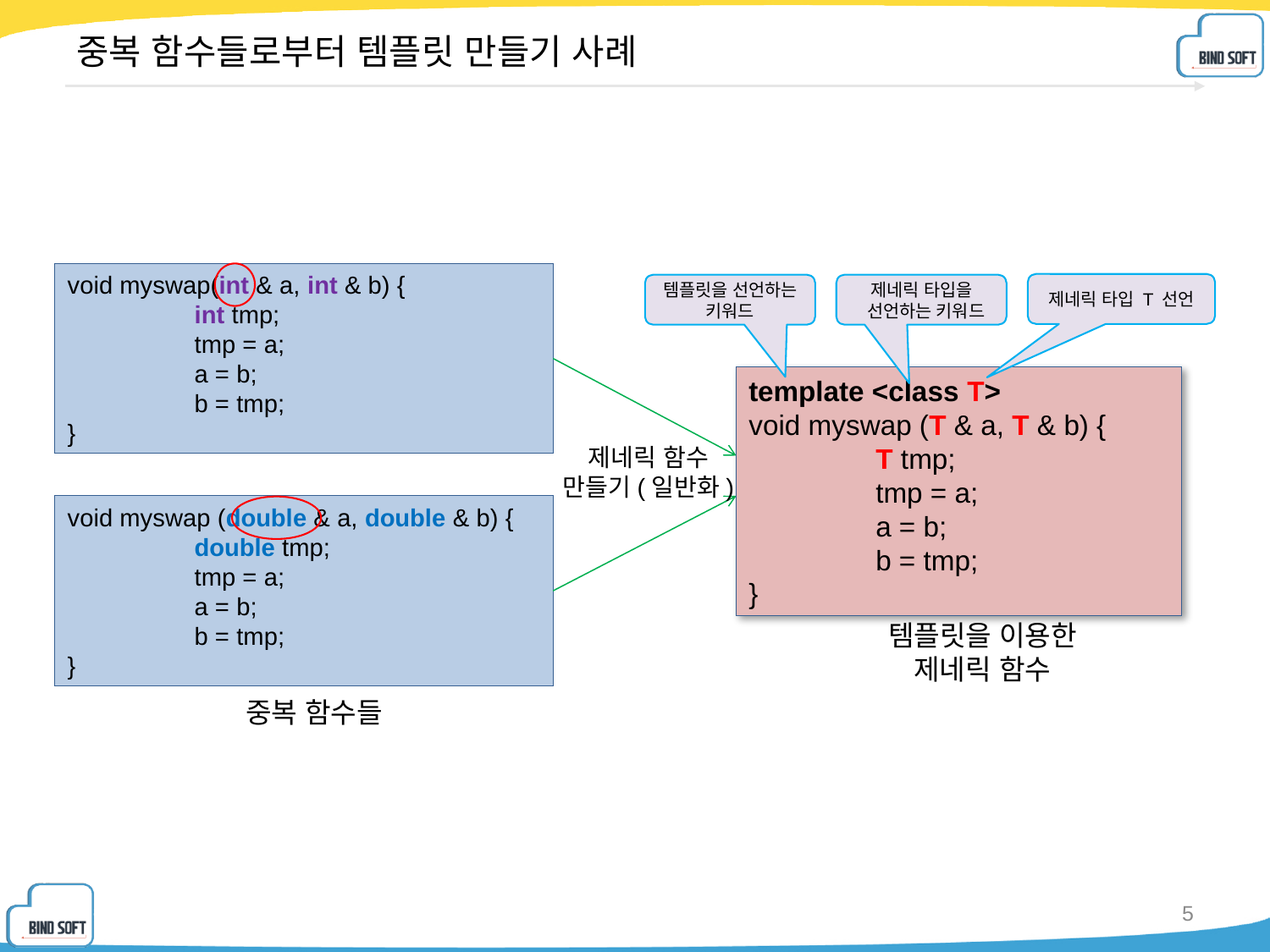

# 중복 함수들로부터 템플릿 만들기 사례
void myswap(int & a, int & b) {
	int tmp;
	tmp = a;
	a = b;
	b = tmp;
}

제네릭 타입 T 선언
템플릿을 선언하는 키워드
제네릭 타입을
 선언하는 키워드
template <class T>
void myswap (T & a, T & b) {
	T tmp;
	tmp = a;
	a = b;
	b = tmp;
}
제네릭 함수
만들기(일반화)
void myswap (double & a, double & b) {
	double tmp;
	tmp = a;
	a = b;
	b = tmp;
}

템플릿을 이용한
제네릭 함수
중복 함수들
5